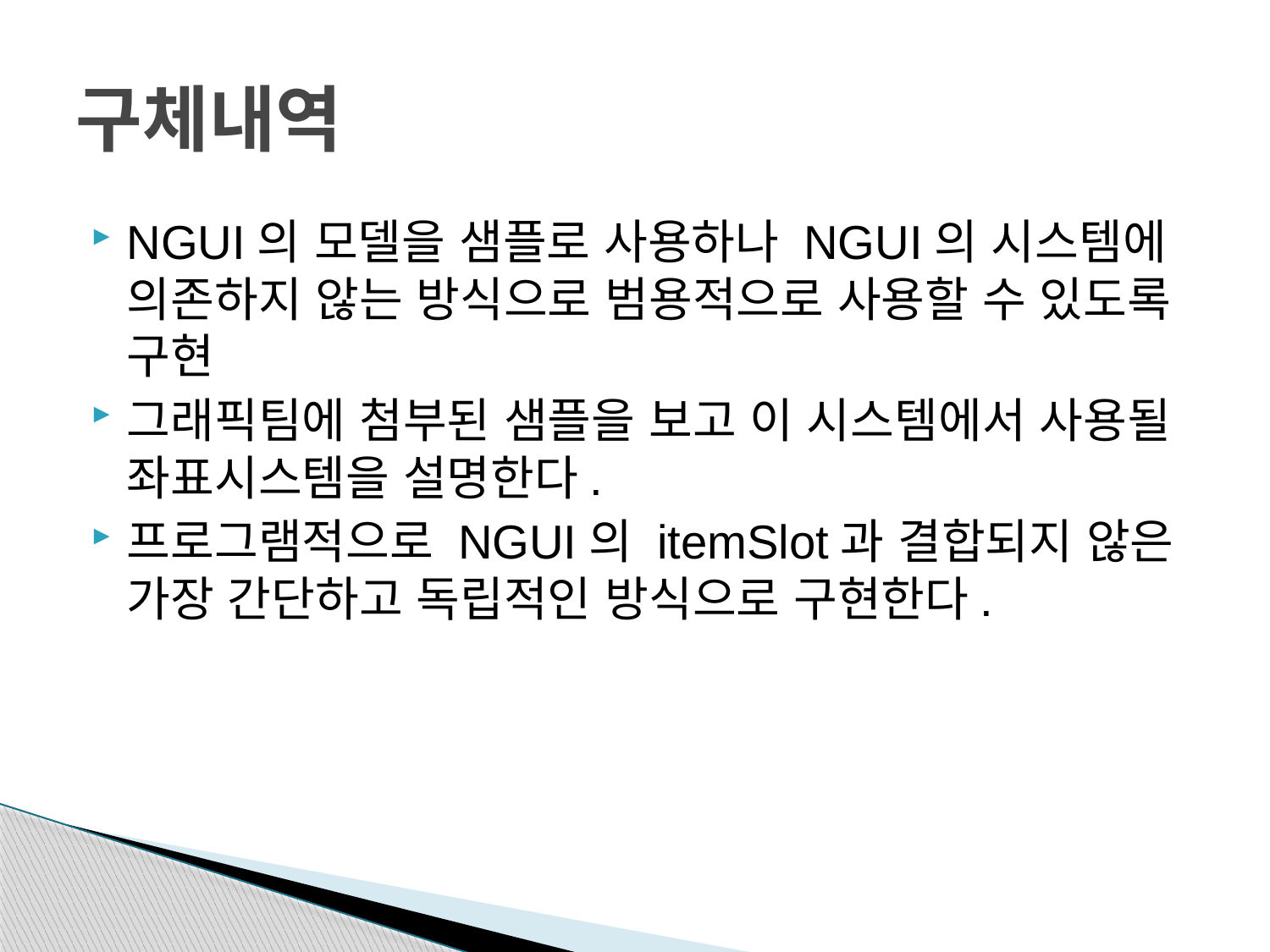

# 구체내역
NGUI의 모델을 샘플로 사용하나 NGUI의 시스템에 의존하지 않는 방식으로 범용적으로 사용할 수 있도록 구현
그래픽팀에 첨부된 샘플을 보고 이 시스템에서 사용될 좌표시스템을 설명한다.
프로그램적으로 NGUI의 itemSlot과 결합되지 않은 가장 간단하고 독립적인 방식으로 구현한다.